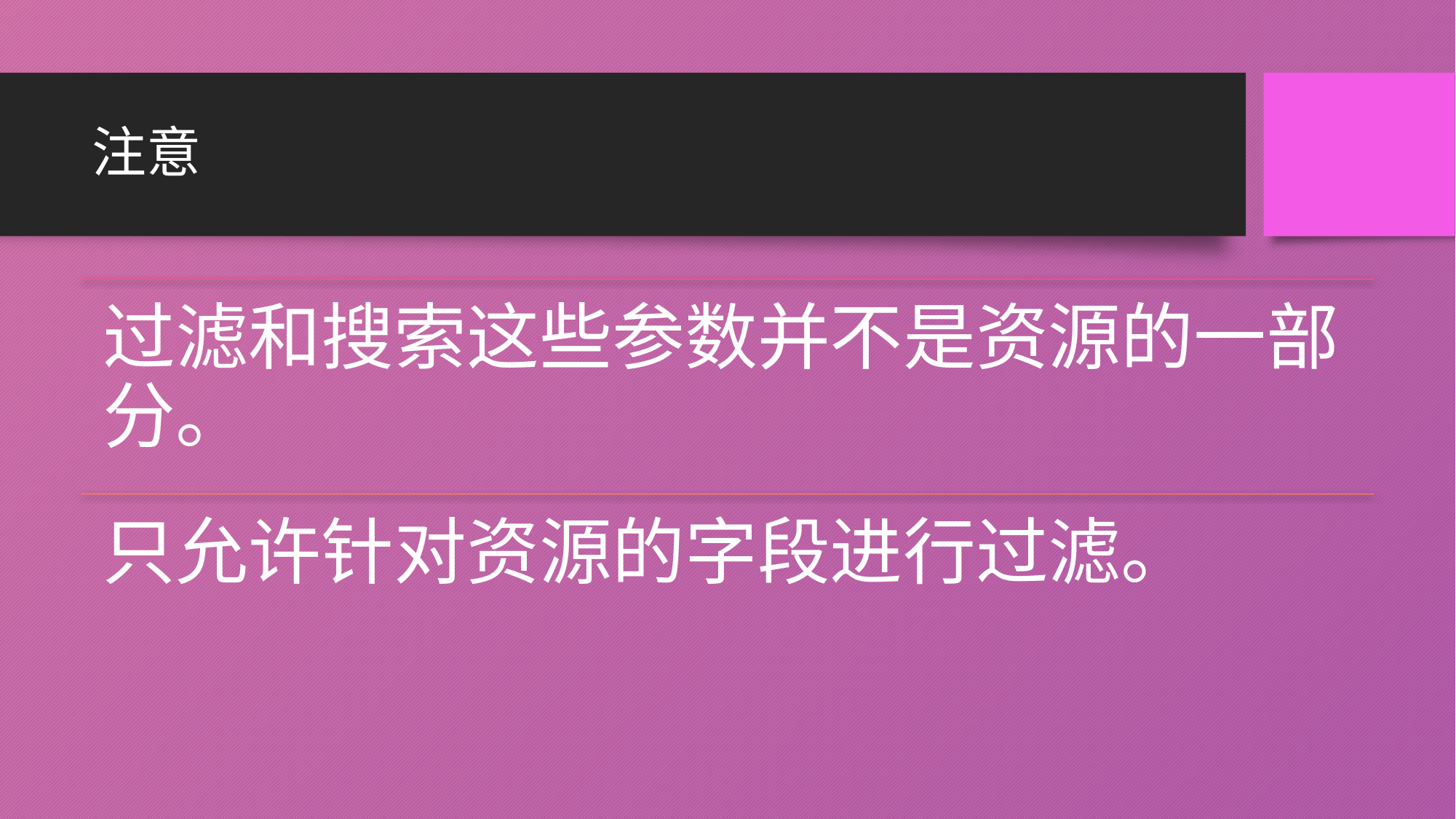

# 注意
过滤和搜索这些参数并不是资源的一部分。
只允许针对资源的字段进行过滤。